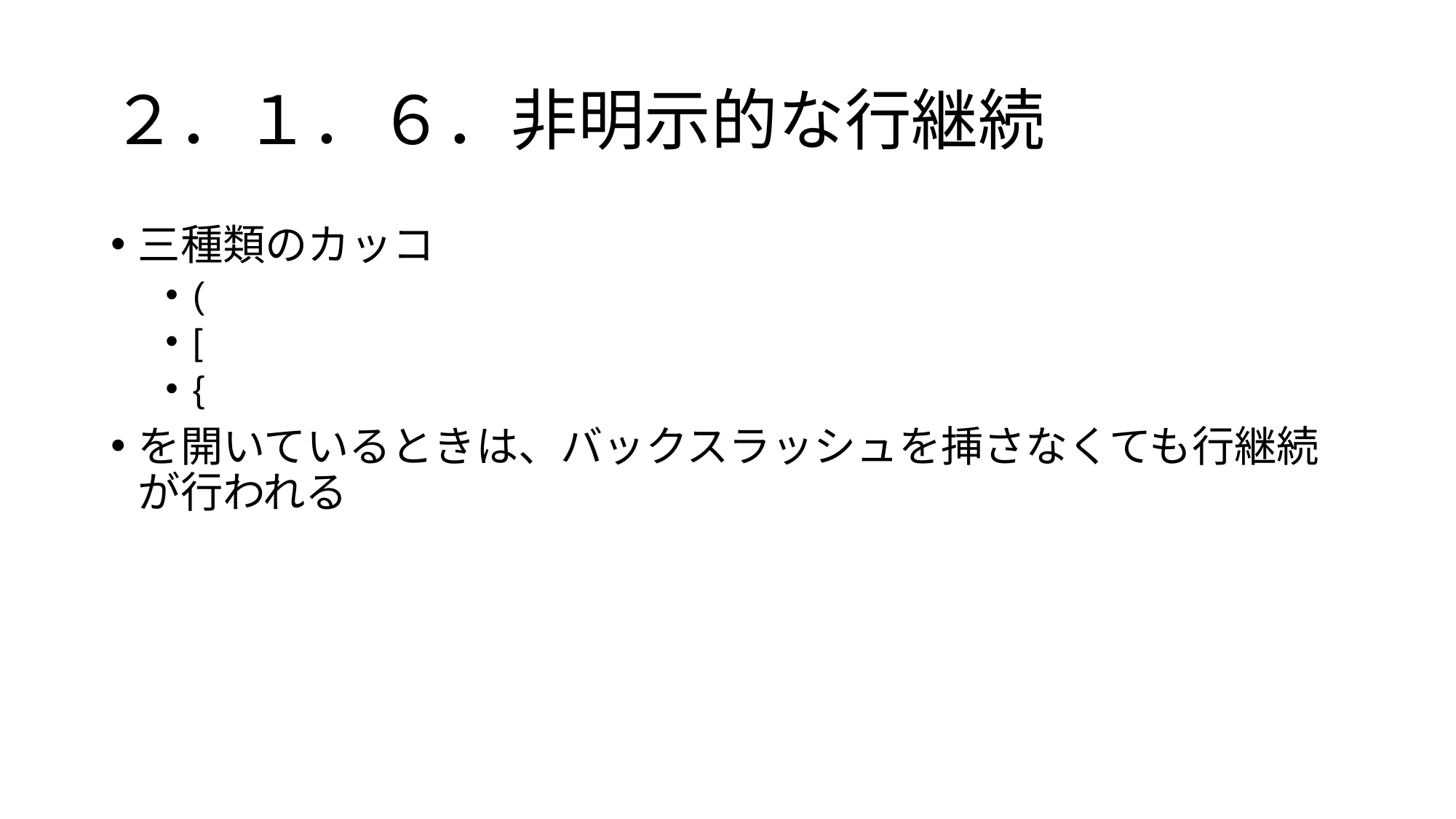

# ２．１．６．非明示的な行継続
三種類のカッコ
(
[
{
を開いているときは、バックスラッシュを挿さなくても行継続が行われる